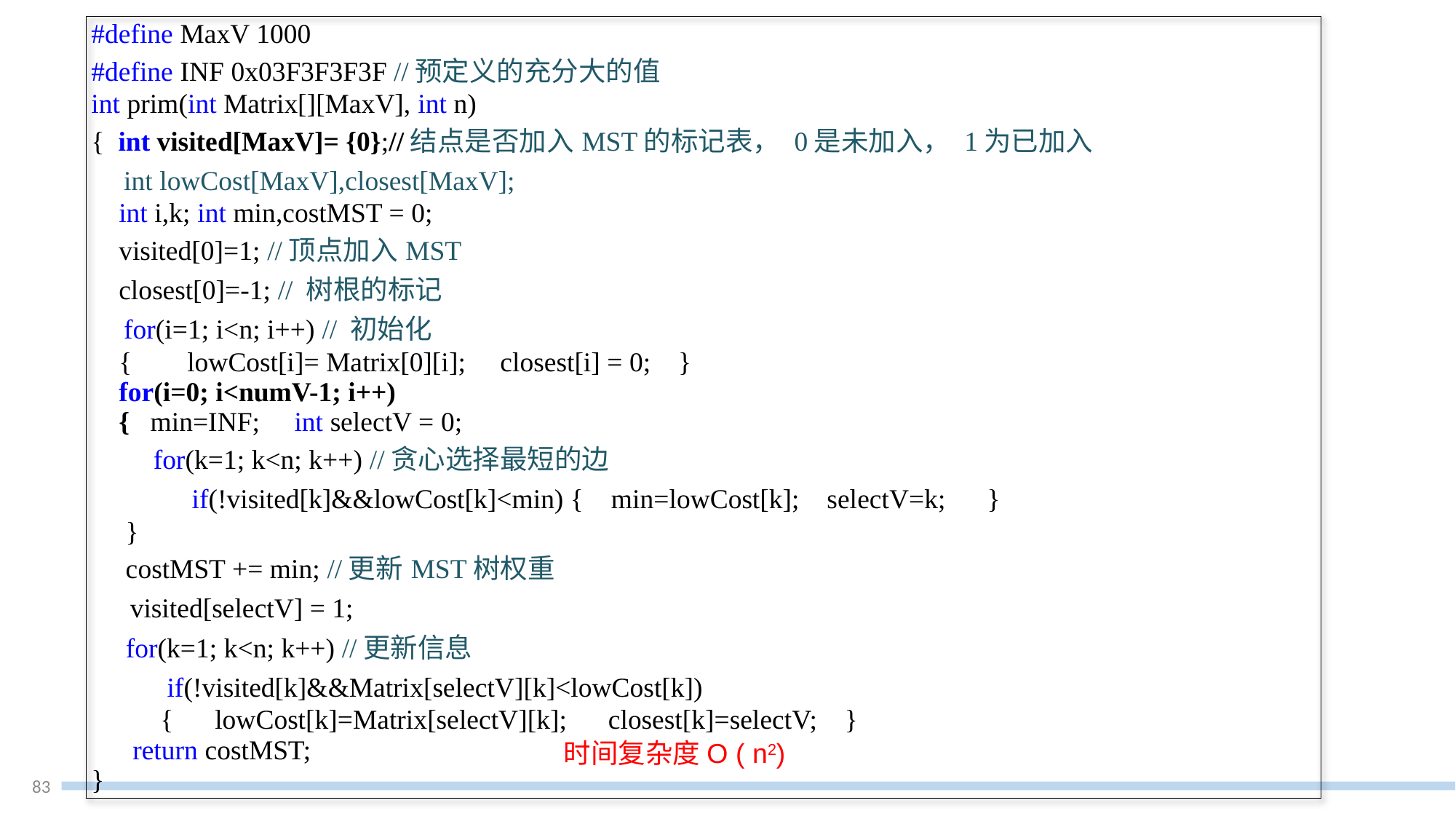

| #define MaxV 1000 #define INF 0x03F3F3F3F //预定义的充分大的值 int prim(int Matrix[][MaxV], int n) { int visited[MaxV]= {0};//结点是否加入MST的标记表， 0是未加入， 1为已加入 int lowCost[MaxV],closest[MaxV]; int i,k; int min,costMST = 0; visited[0]=1; //顶点加入MST closest[0]=-1; // 树根的标记 for(i=1; i<n; i++) // 初始化 { lowCost[i]= Matrix[0][i]; closest[i] = 0; } for(i=0; i<numV-1; i++) { min=INF; int selectV = 0; for(k=1; k<n; k++) //贪心选择最短的边 if(!visited[k]&&lowCost[k]<min) { min=lowCost[k]; selectV=k; } } costMST += min; //更新MST树权重 visited[selectV] = 1; for(k=1; k<n; k++) //更新信息 if(!visited[k]&&Matrix[selectV][k]<lowCost[k]) { lowCost[k]=Matrix[selectV][k]; closest[k]=selectV; } return costMST; } |
| --- |

时间复杂度O ( n2)
83